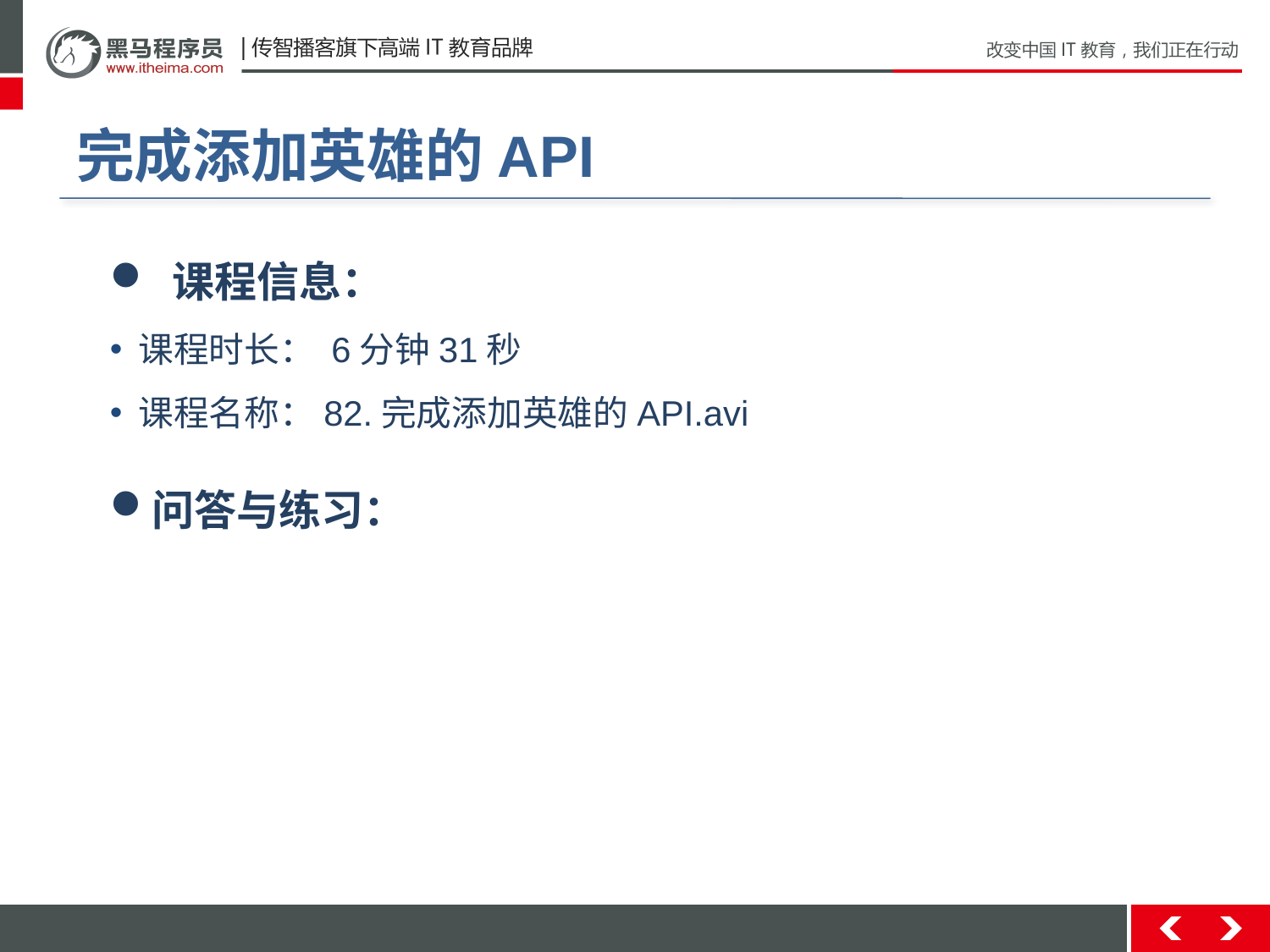

# 完成添加英雄的API
 课程信息：
 课程时长： 6分钟31秒
 课程名称：82.完成添加英雄的API.avi
问答与练习：